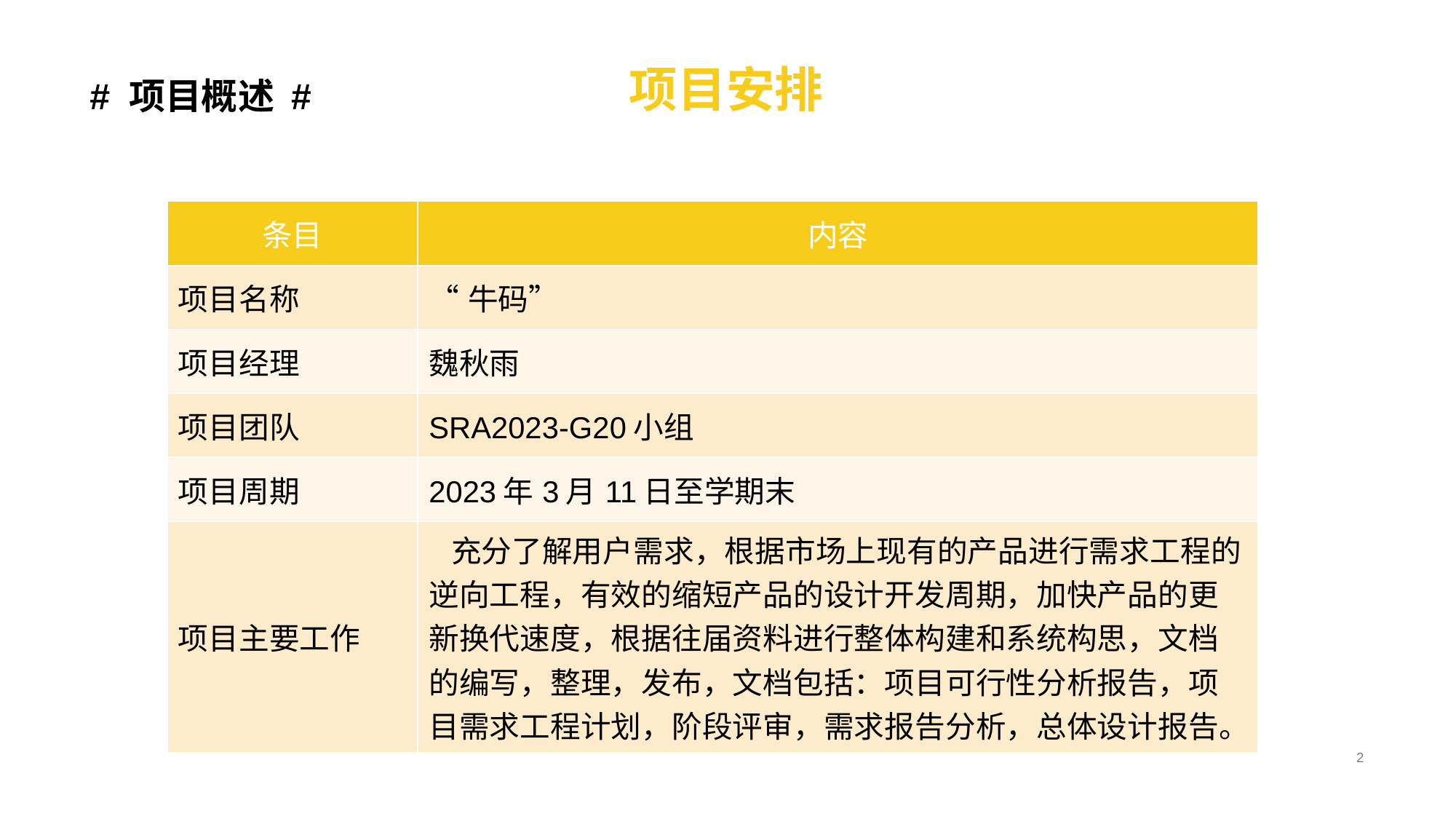

# # 项目概述 #
项目安排
| 条目 | 内容 |
| --- | --- |
| 项目名称 | “牛码” |
| 项目经理 | 魏秋雨 |
| 项目团队 | SRA2023-G20小组 |
| 项目周期 | 2023年3月11日至学期末 |
| 项目主要工作 | 充分了解用户需求，根据市场上现有的产品进行需求工程的逆向工程，有效的缩短产品的设计开发周期，加快产品的更新换代速度，根据往届资料进行整体构建和系统构思，文档的编写，整理，发布，文档包括：项目可行性分析报告，项目需求工程计划，阶段评审，需求报告分析，总体设计报告。 |
软件设计包括软件的结构设计，数据设计，接口设计和过程设计
2